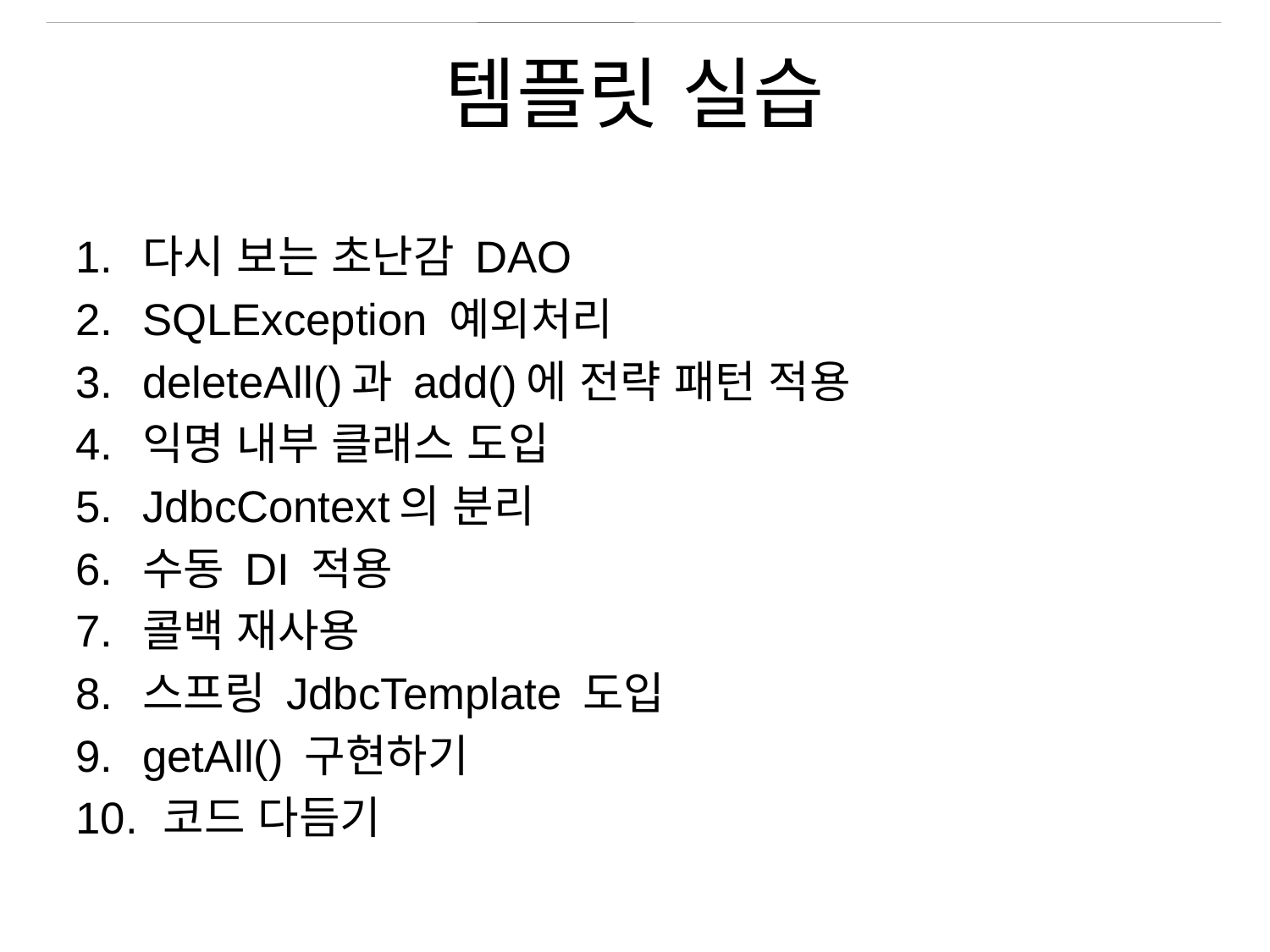

# 템플릿 실습
다시 보는 초난감 DAO
SQLException 예외처리
deleteAll()과 add()에 전략 패턴 적용
익명 내부 클래스 도입
JdbcContext의 분리
수동 DI 적용
콜백 재사용
스프링 JdbcTemplate 도입
getAll() 구현하기
 코드 다듬기